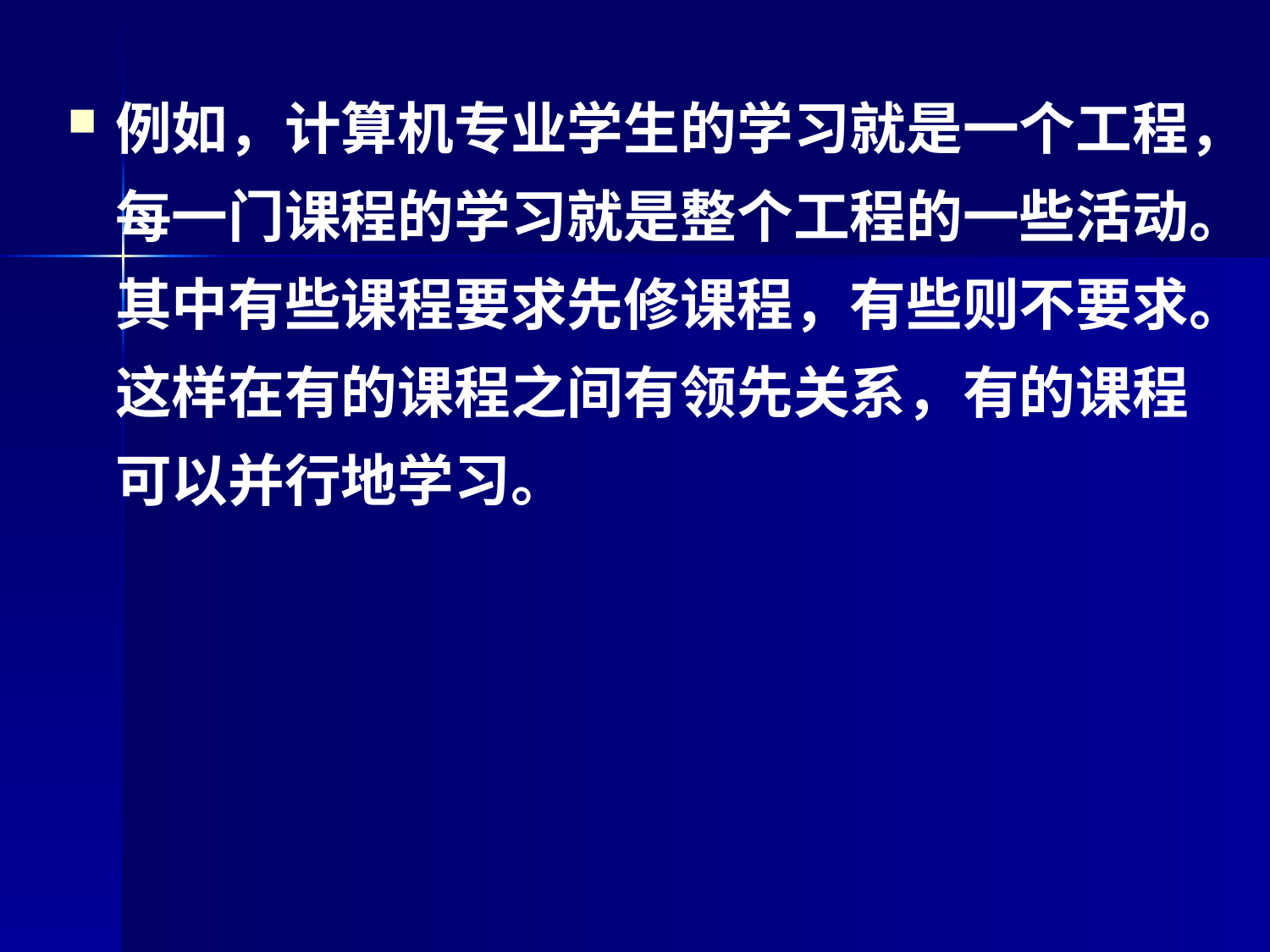

例如，计算机专业学生的学习就是一个工程，每一门课程的学习就是整个工程的一些活动。其中有些课程要求先修课程，有些则不要求。这样在有的课程之间有领先关系，有的课程可以并行地学习。